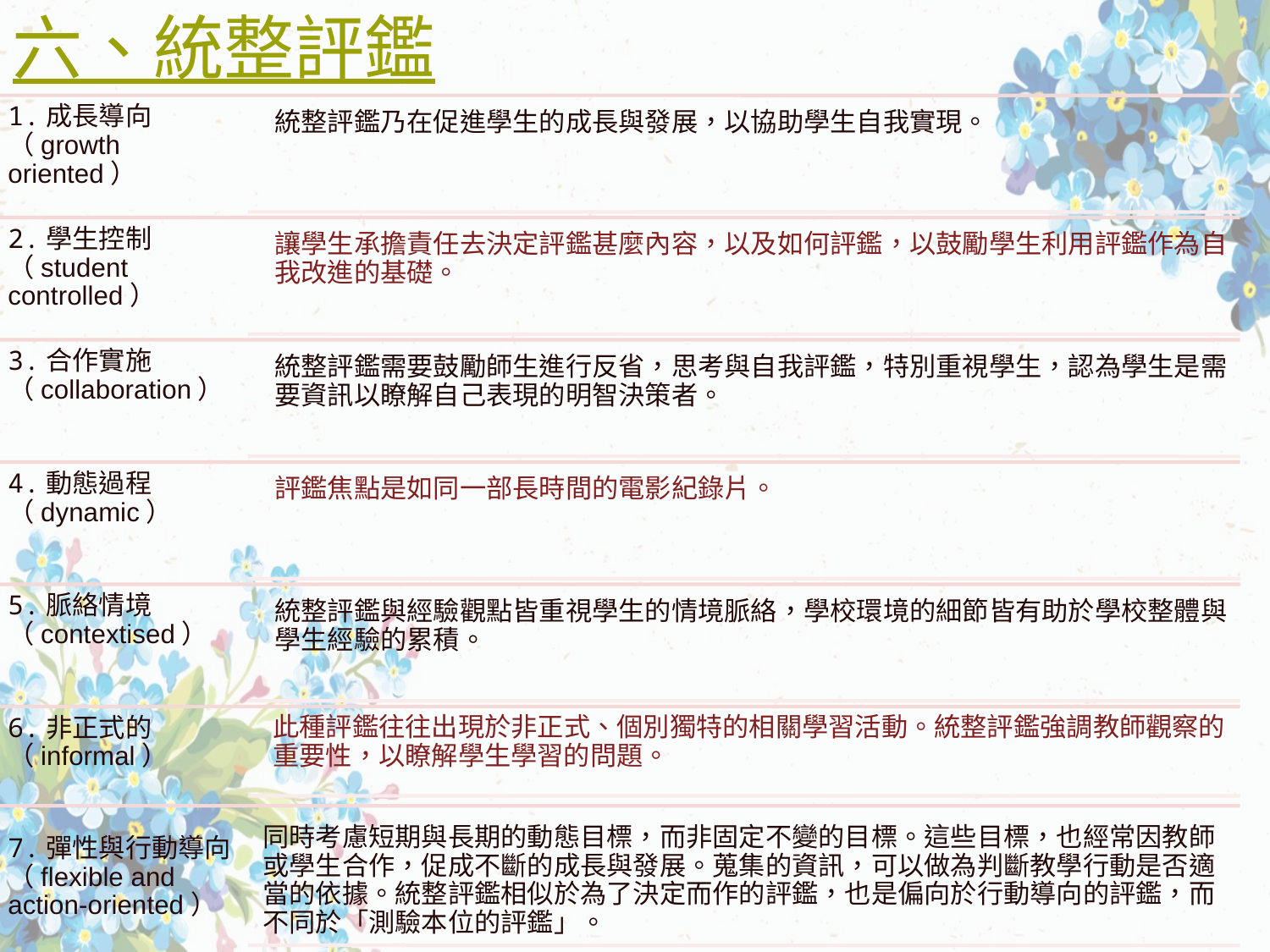

# 六、統整評鑑
1.成長導向（growth oriented）
統整評鑑乃在促進學生的成長與發展，以協助學生自我實現。
2.學生控制（student controlled）
讓學生承擔責任去決定評鑑甚麼內容，以及如何評鑑，以鼓勵學生利用評鑑作為自我改進的基礎。
3.合作實施（collaboration）
統整評鑑需要鼓勵師生進行反省，思考與自我評鑑，特別重視學生，認為學生是需要資訊以瞭解自己表現的明智決策者。
4.動態過程（dynamic）
評鑑焦點是如同一部長時間的電影紀錄片。
5.脈絡情境（contextised）
統整評鑑與經驗觀點皆重視學生的情境脈絡，學校環境的細節皆有助於學校整體與學生經驗的累積。
6.非正式的（informal）
此種評鑑往往出現於非正式、個別獨特的相關學習活動。統整評鑑強調教師觀察的重要性，以瞭解學生學習的問題。
7.彈性與行動導向（flexible and action-oriented）
同時考慮短期與長期的動態目標，而非固定不變的目標。這些目標，也經常因教師或學生合作，促成不斷的成長與發展。蒐集的資訊，可以做為判斷教學行動是否適當的依據。統整評鑑相似於為了決定而作的評鑑，也是偏向於行動導向的評鑑，而不同於「測驗本位的評鑑」。